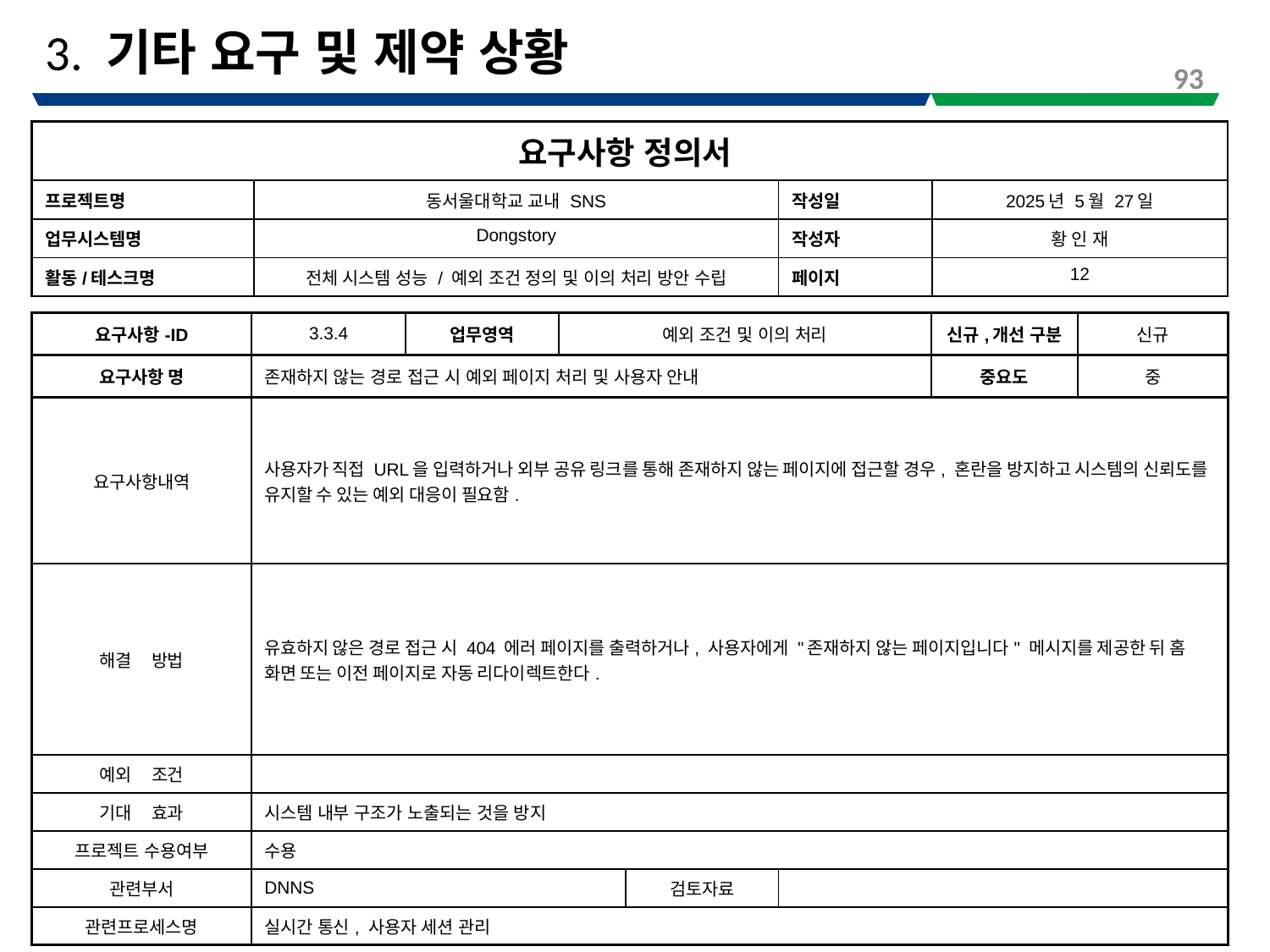

# 3. 기타 요구 및 제약 상황
93
| 요구사항 정의서 |  |  |  |
| --- | --- | --- | --- |
| 프로젝트명 | 동서울대학교 교내 SNS | 작성일 | 2025년 5월 27일 |
| 업무시스템명 | Dongstory | 작성자 | 황 인 재 |
| 활동/테스크명 | 전체 시스템 성능 / 예외 조건 정의 및 이의 처리 방안 수립 | 페이지 | 12 |
| 요구사항-ID | 3.3.4 | 업무영역 | 예외 조건 및 이의 처리 |  |  | 신규,개선 구분 | 신규 |
| --- | --- | --- | --- | --- | --- | --- | --- |
| 요구사항 명 | 존재하지 않는 경로 접근 시 예외 페이지 처리 및 사용자 안내 |  |  |  |  | 중요도 | 중 |
| 요구사항내역 | 사용자가 직접 URL을 입력하거나 외부 공유 링크를 통해 존재하지 않는 페이지에 접근할 경우, 혼란을 방지하고 시스템의 신뢰도를 유지할 수 있는 예외 대응이 필요함. |  |  |  |  |  |  |
| 해결 방법 | 유효하지 않은 경로 접근 시 404 에러 페이지를 출력하거나, 사용자에게 "존재하지 않는 페이지입니다" 메시지를 제공한 뒤 홈 화면 또는 이전 페이지로 자동 리다이렉트한다. |  |  |  |  |  |  |
| 예외 조건 |  |  |  |  |  |  |  |
| 기대 효과 | 시스템 내부 구조가 노출되는 것을 방지 |  |  |  |  |  |  |
| 프로젝트 수용여부 | 수용 |  |  |  |  |  |  |
| 관련부서 | DNNS |  |  | 검토자료 |  |  |  |
| 관련프로세스명 | 실시간 통신, 사용자 세션 관리 |  |  |  |  |  |  |